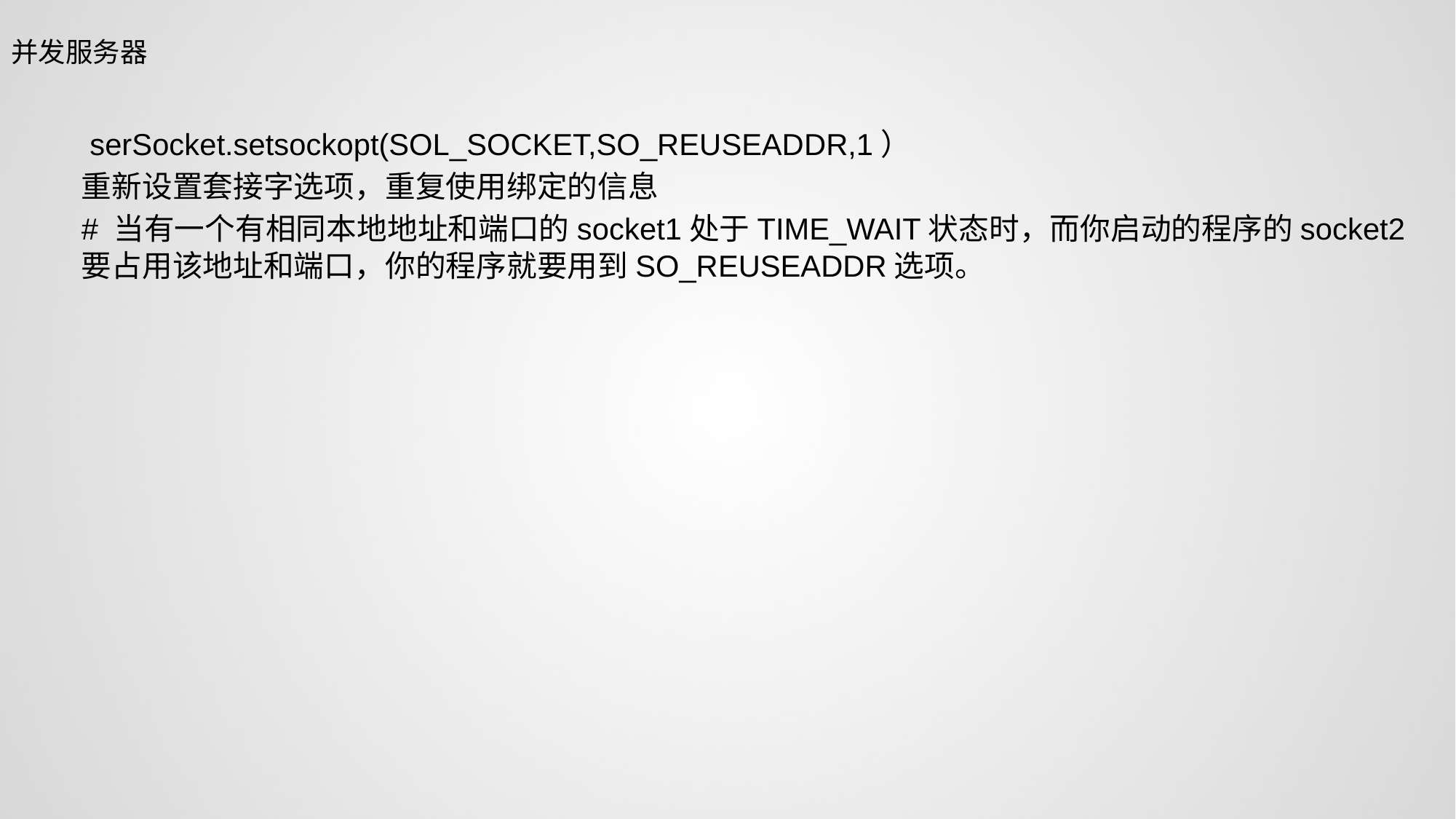

并发服务器
 serSocket.setsockopt(SOL_SOCKET,SO_REUSEADDR,1）
重新设置套接字选项，重复使用绑定的信息
# 当有一个有相同本地地址和端口的socket1处于TIME_WAIT状态时，而你启动的程序的socket2要占用该地址和端口，你的程序就要用到SO_REUSEADDR选项。